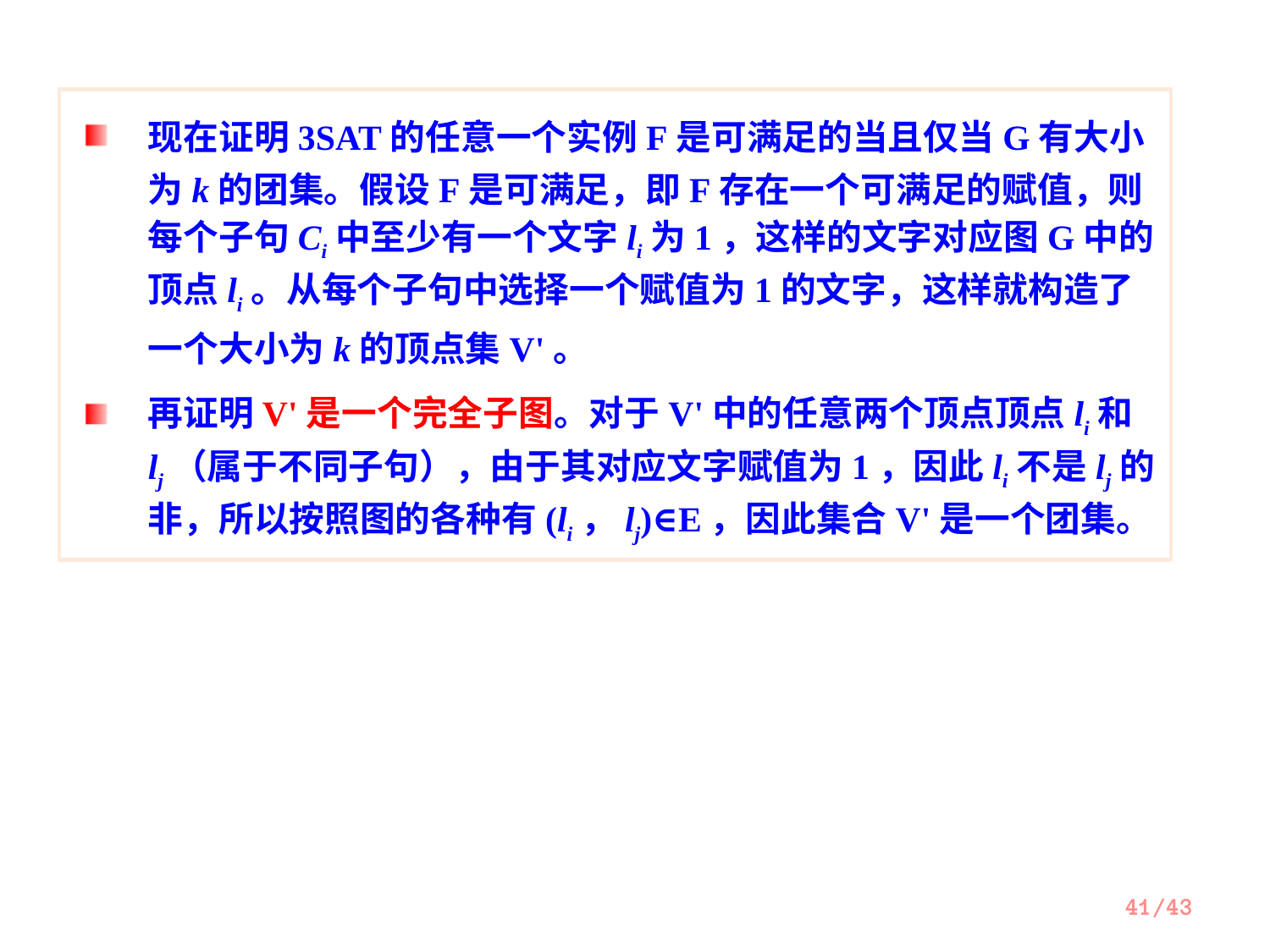

现在证明3SAT的任意一个实例F是可满足的当且仅当G有大小为k的团集。假设F是可满足，即F存在一个可满足的赋值，则每个子句Ci中至少有一个文字li为1，这样的文字对应图G中的顶点li。从每个子句中选择一个赋值为1的文字，这样就构造了一个大小为k的顶点集V'。
再证明V'是一个完全子图。对于V'中的任意两个顶点顶点li和lj（属于不同子句），由于其对应文字赋值为1，因此li不是lj的非，所以按照图的各种有(li，lj)∈E，因此集合V'是一个团集。
41/43